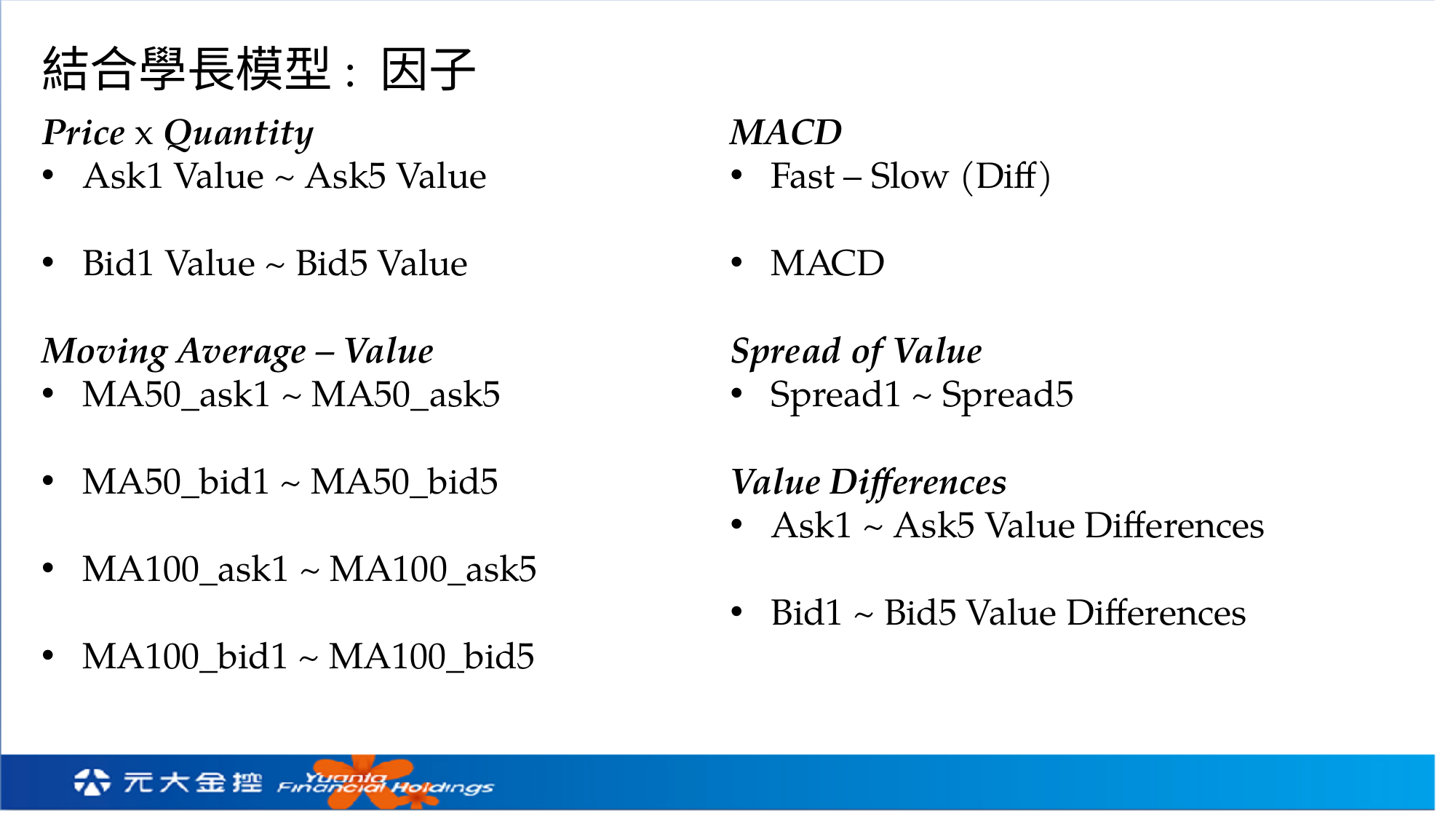

結合學長模型: 因子
MACD
Fast – Slow (Diff)

MACD

Spread of Value
Spread1 ~ Spread5

Value Differences
Ask1 ~ Ask5 Value Differences

Bid1 ~ Bid5 Value Differences
Price x Quantity
Ask1 Value ~ Ask5 Value

Bid1 Value ~ Bid5 Value

Moving Average – Value
MA50_ask1 ~ MA50_ask5

MA50_bid1 ~ MA50_bid5

MA100_ask1 ~ MA100_ask5

MA100_bid1 ~ MA100_bid5